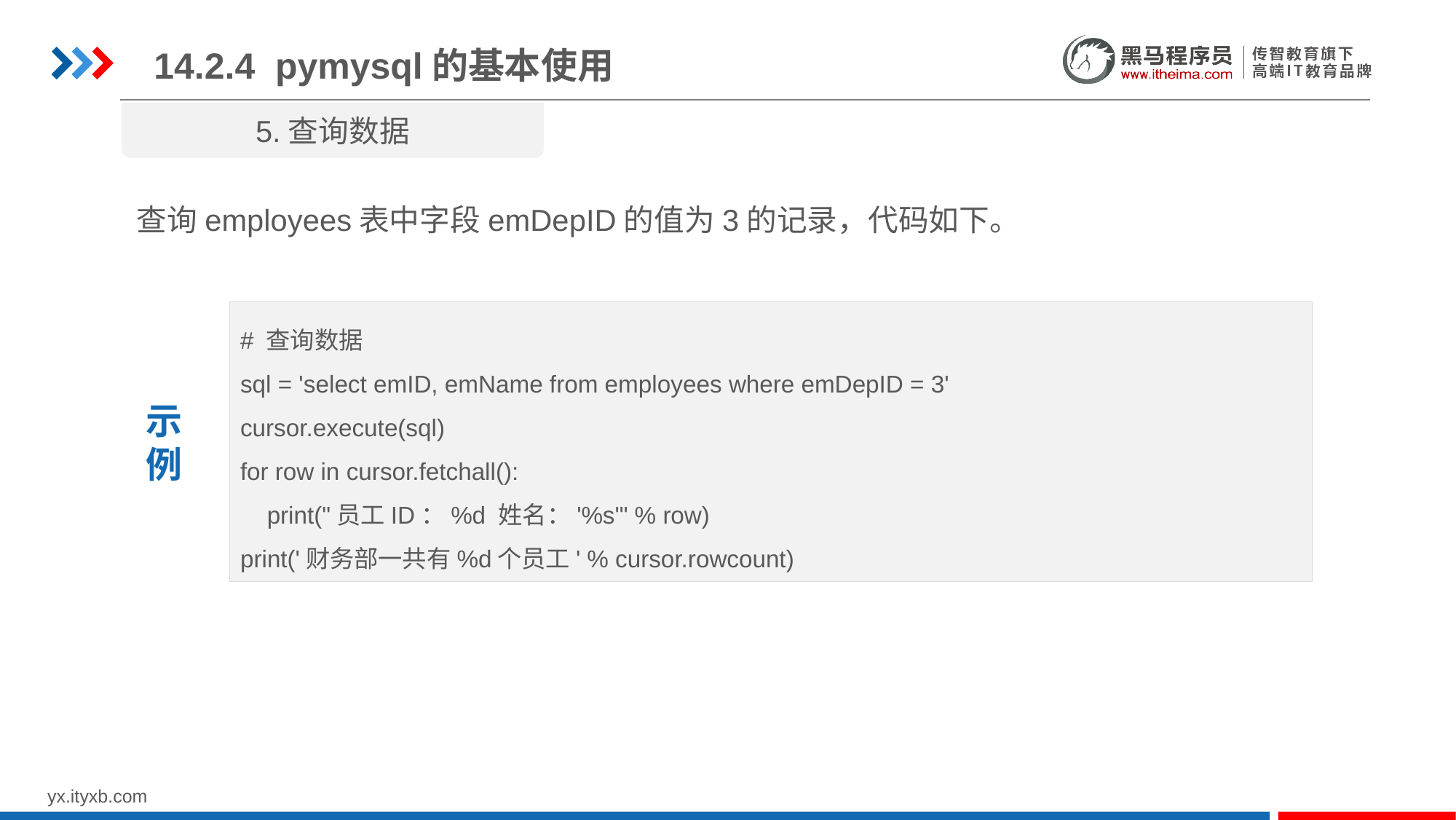

14.2.4  pymysql的基本使用

5.查询数据
查询employees表中字段emDepID的值为3的记录，代码如下。
# 查询数据
sql = 'select emID, emName from employees where emDepID = 3'
cursor.execute(sql)
for row in cursor.fetchall():
    print("员工ID：%d 姓名：'%s'" % row)
print('财务部一共有%d个员工' % cursor.rowcount)
示
例